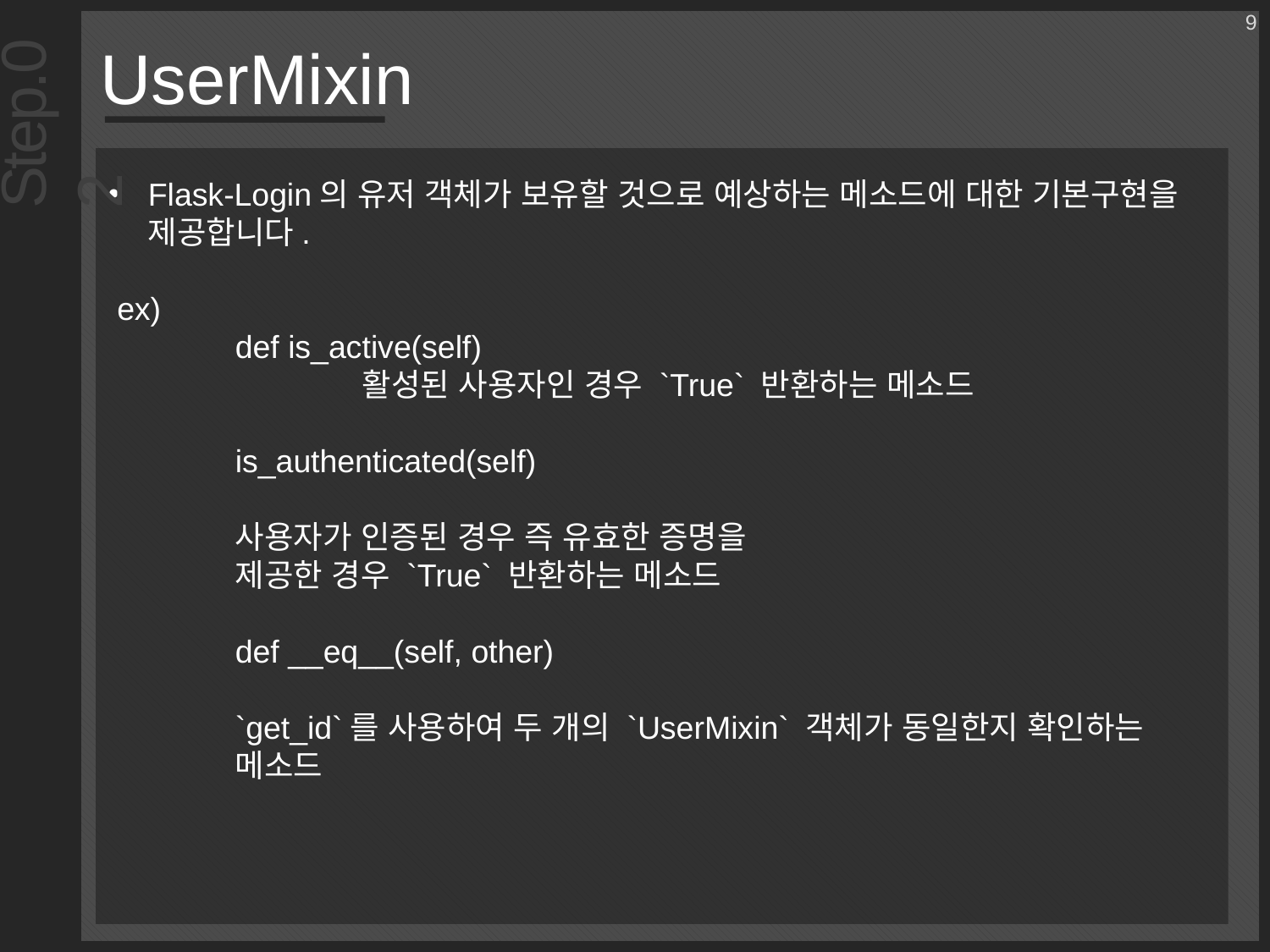

9

UserMixin
Step.02

Flask-Login의 유저 객체가 보유할 것으로 예상하는 메소드에 대한 기본구현을 제공합니다.

 ex)
	def is_active(self)
		활성된 사용자인 경우 `True` 반환하는 메소드

	is_authenticated(self)

	사용자가 인증된 경우 즉 유효한 증명을
	제공한 경우 `True` 반환하는 메소드

	def __eq__(self, other)

	`get_id`를 사용하여 두 개의 `UserMixin` 객체가 동일한지 확인하는 	메소드